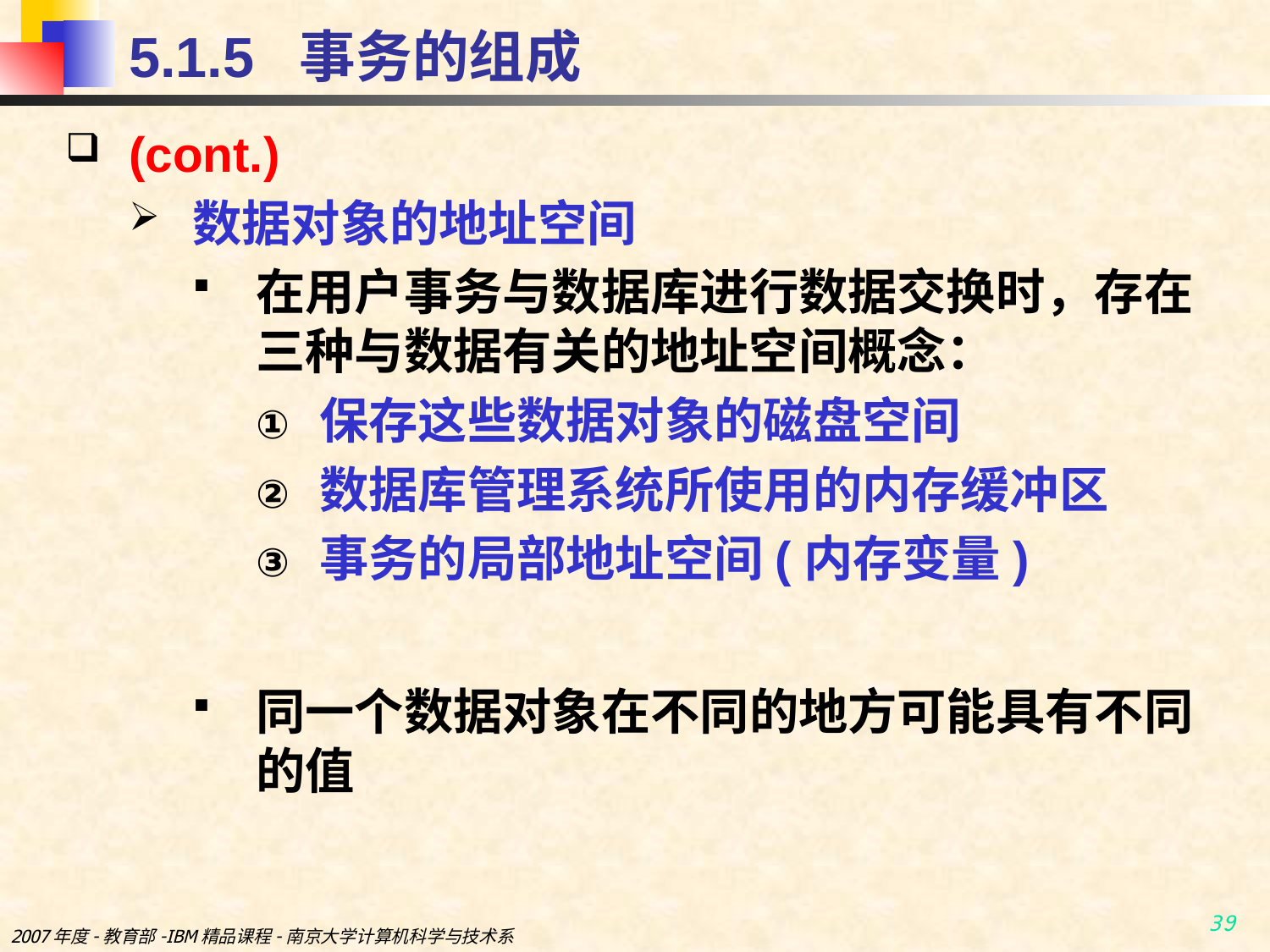

# 5.1.5  事务的组成
(cont.)
数据对象的地址空间
在用户事务与数据库进行数据交换时，存在三种与数据有关的地址空间概念：
保存这些数据对象的磁盘空间
数据库管理系统所使用的内存缓冲区
事务的局部地址空间(内存变量)

同一个数据对象在不同的地方可能具有不同的值
39